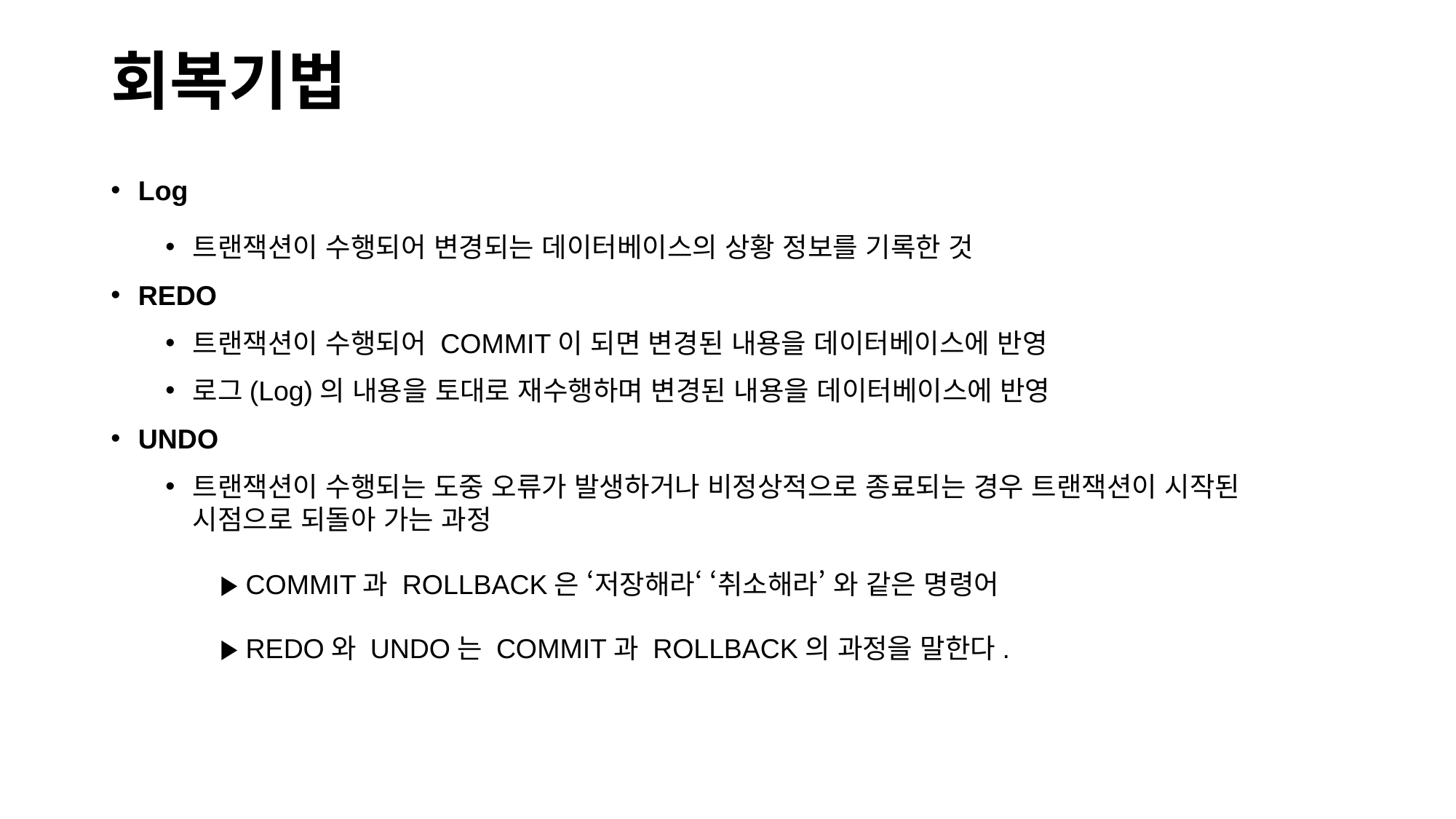

# 회복기법
Log
트랜잭션이 수행되어 변경되는 데이터베이스의 상황 정보를 기록한 것
REDO
트랜잭션이 수행되어 COMMIT이 되면 변경된 내용을 데이터베이스에 반영
로그(Log)의 내용을 토대로 재수행하며 변경된 내용을 데이터베이스에 반영
UNDO
트랜잭션이 수행되는 도중 오류가 발생하거나 비정상적으로 종료되는 경우 트랜잭션이 시작된 시점으로 되돌아 가는 과정
	▶ COMMIT과 ROLLBACK은 ‘저장해라‘ ‘취소해라’ 와 같은 명령어
	▶ REDO와 UNDO는 COMMIT과 ROLLBACK의 과정을 말한다.